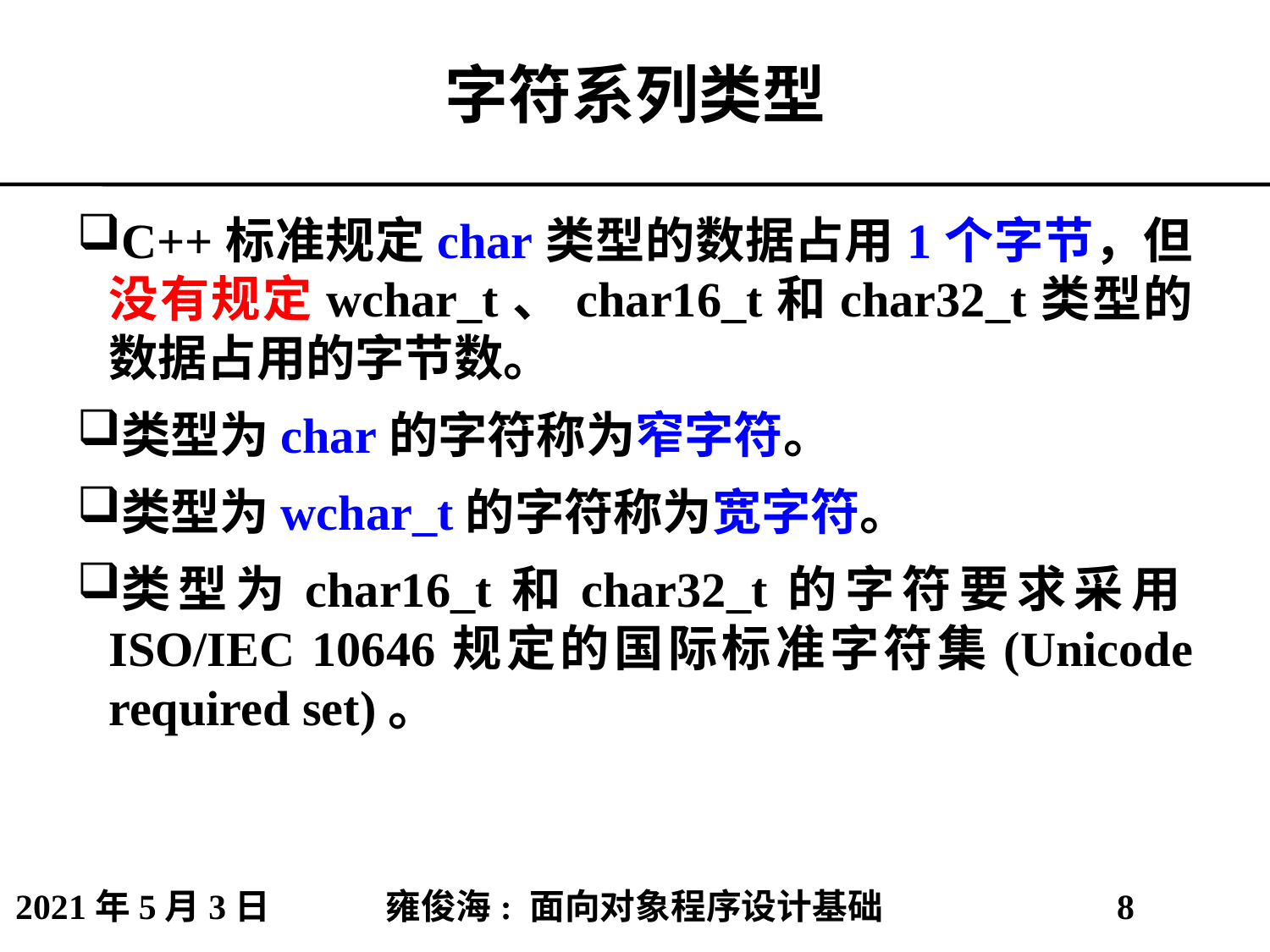

# 字符系列类型

C++标准规定char类型的数据占用1个字节，但没有规定wchar_t、char16_t和char32_t类型的数据占用的字节数。
类型为char的字符称为窄字符。
类型为wchar_t的字符称为宽字符。
类型为char16_t和char32_t的字符要求采用ISO/IEC 10646规定的国际标准字符集(Unicode required set)。
2021年5月3日
雍俊海: 面向对象程序设计基础
8